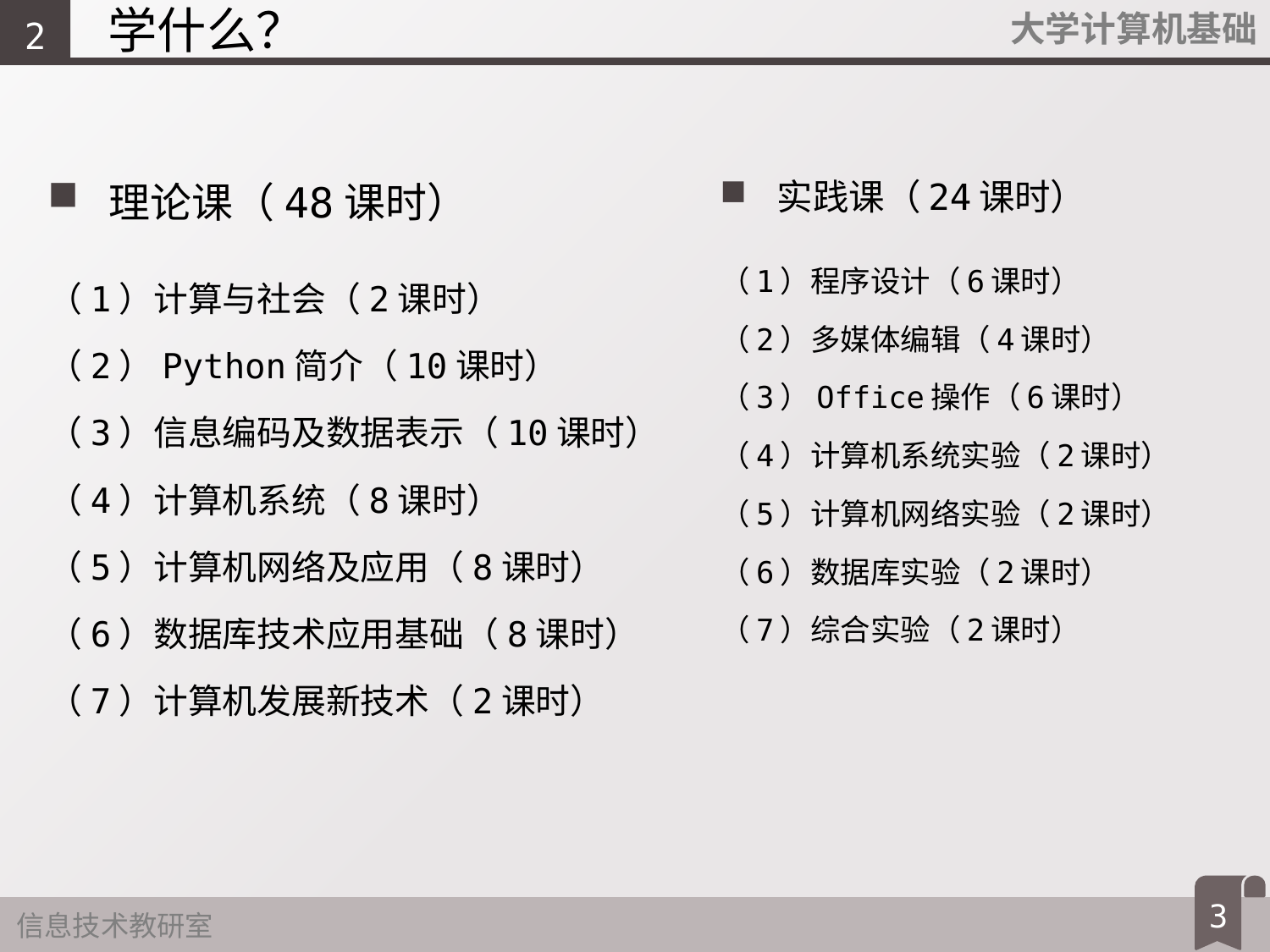

2
# 学什么？
实践课（24课时）
（1）程序设计（6课时）
（2）多媒体编辑（4课时）
（3）Office操作（6课时）
（4）计算机系统实验（2课时）
（5）计算机网络实验（2课时）
（6）数据库实验（2课时）
（7）综合实验（2课时）
理论课（48课时）
（1）计算与社会（2课时）
（2）Python简介（10课时）
（3）信息编码及数据表示（10课时）
（4）计算机系统（8课时）
（5）计算机网络及应用（8课时）
（6）数据库技术应用基础（8课时）
（7）计算机发展新技术（2课时）

3